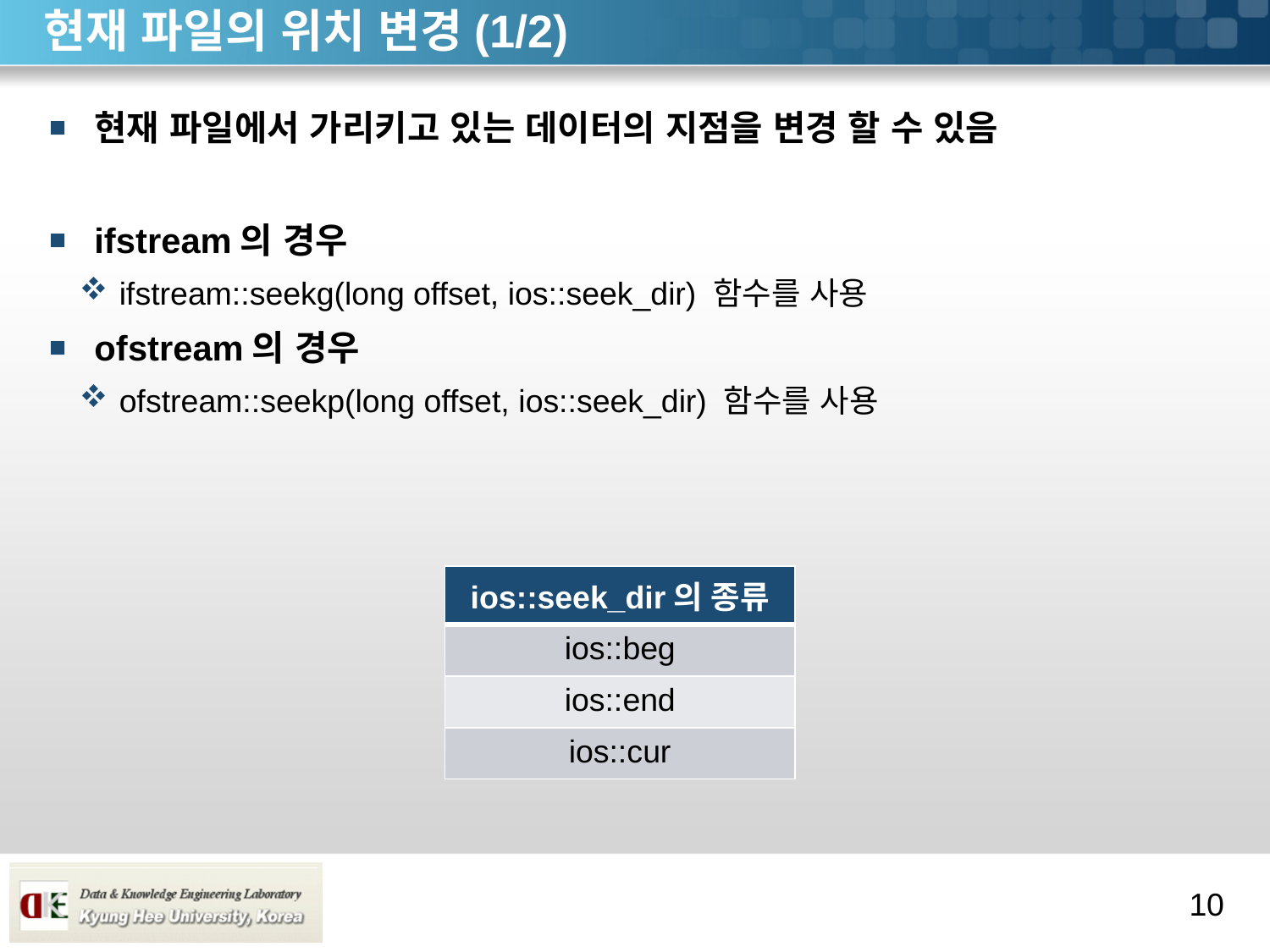

# 현재 파일의 위치 변경(1/2)
현재 파일에서 가리키고 있는 데이터의 지점을 변경 할 수 있음

ifstream의 경우
ifstream::seekg(long offset, ios::seek_dir) 함수를 사용
ofstream의 경우
ofstream::seekp(long offset, ios::seek_dir) 함수를 사용

| ios::seek\_dir의 종류 |
| --- |
| ios::beg |
| ios::end |
| ios::cur |